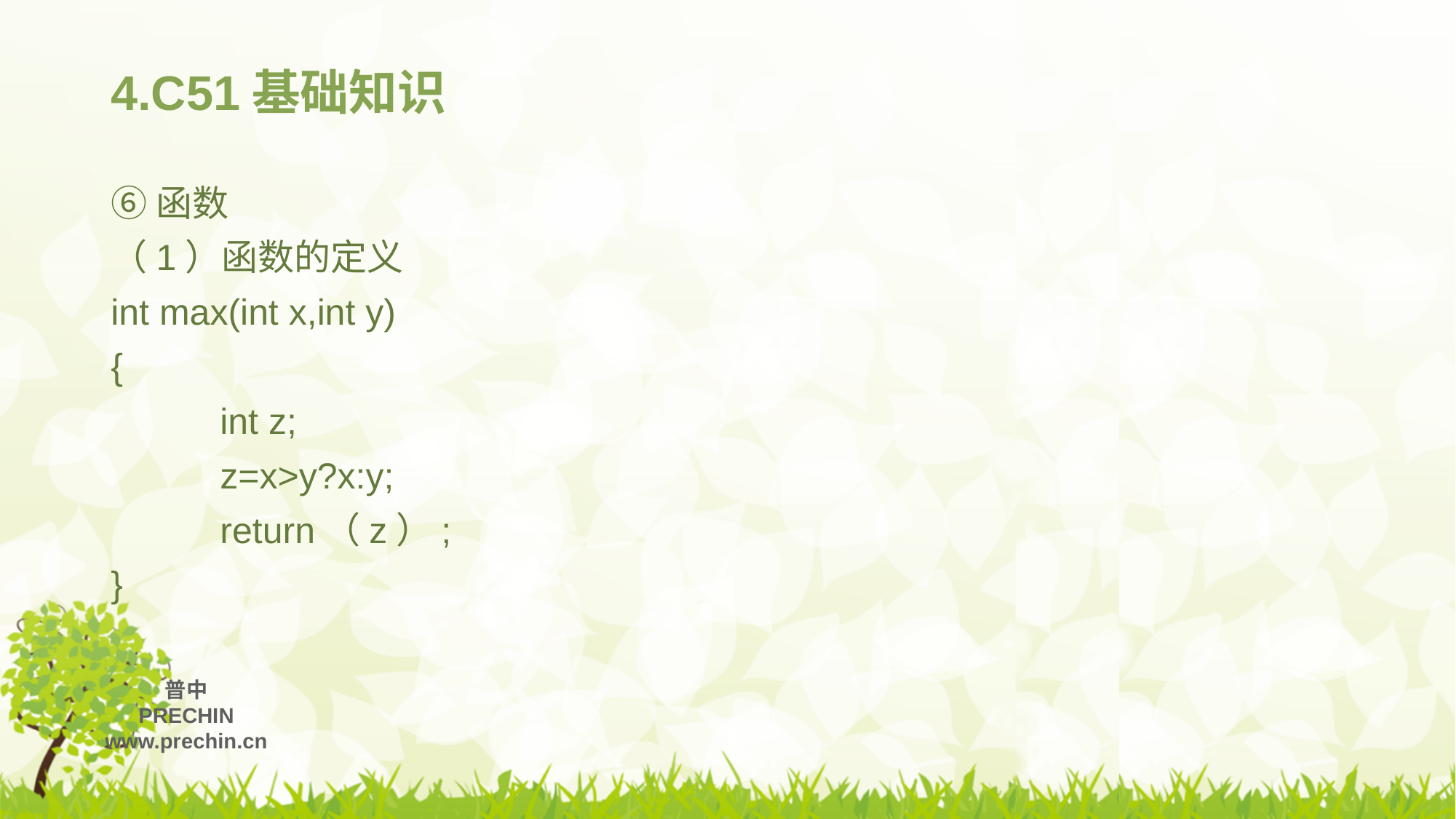

# 4.C51基础知识
⑥函数
（1）函数的定义
int max(int x,int y)
{
	int z;
	z=x>y?x:y;
	return（z）;
}